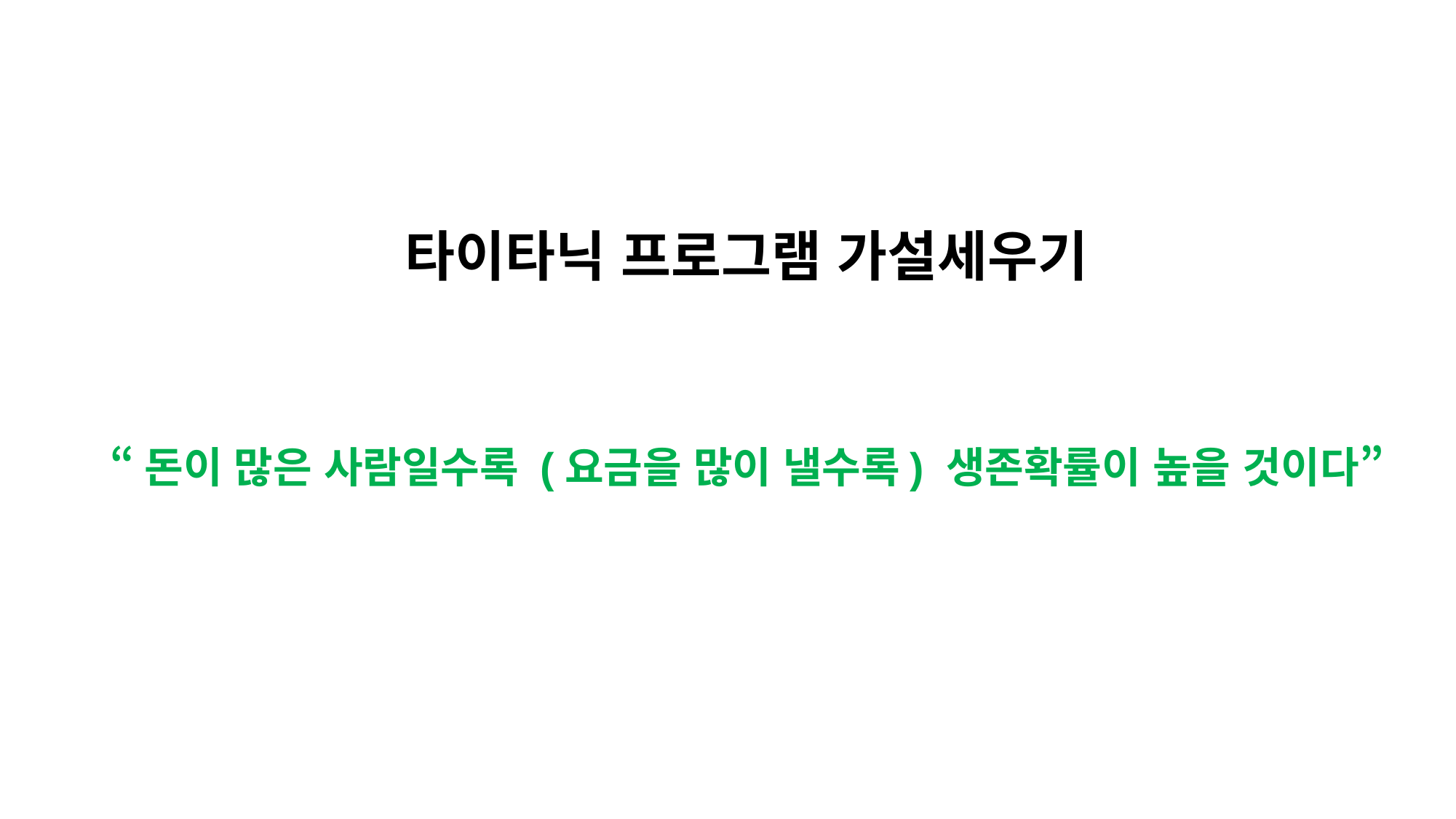

타이타닉 프로그램 가설세우기

“돈이 많은 사람일수록 (요금을 많이 낼수록) 생존확률이 높을 것이다”